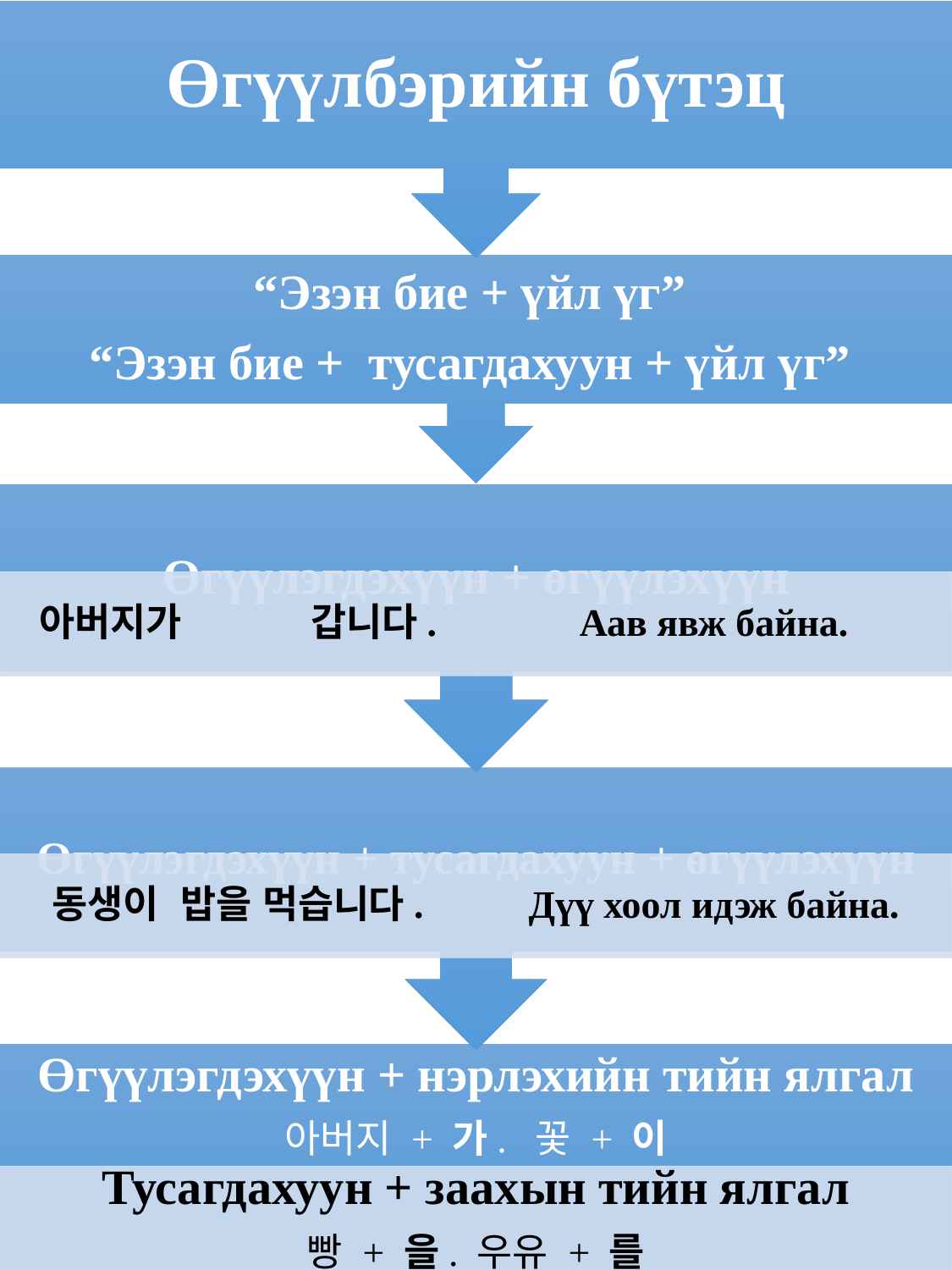

Өгүүлэгдэхүүн + нэрлэхийн тийн ялгал
아버지 + 가.  꽃 + 이
Тусагдахуун + заахын тийн ялгал
빵 + 을. 우유 + 를
Өгүүлэгдэхүүн + тусагдахуун + өгүүлэхүүн
동생이  밥을 먹습니다.
Дүү хоол идэж байна.
Өгүүлэгдэхүүн + өгүүлэхүүн
아버지가            갑니다.
Аав явж байна.
“Эзэн бие + үйл үг”
“Эзэн бие +  тусагдахуун + үйл үг”
Өгүүлбэрийн бүтэц